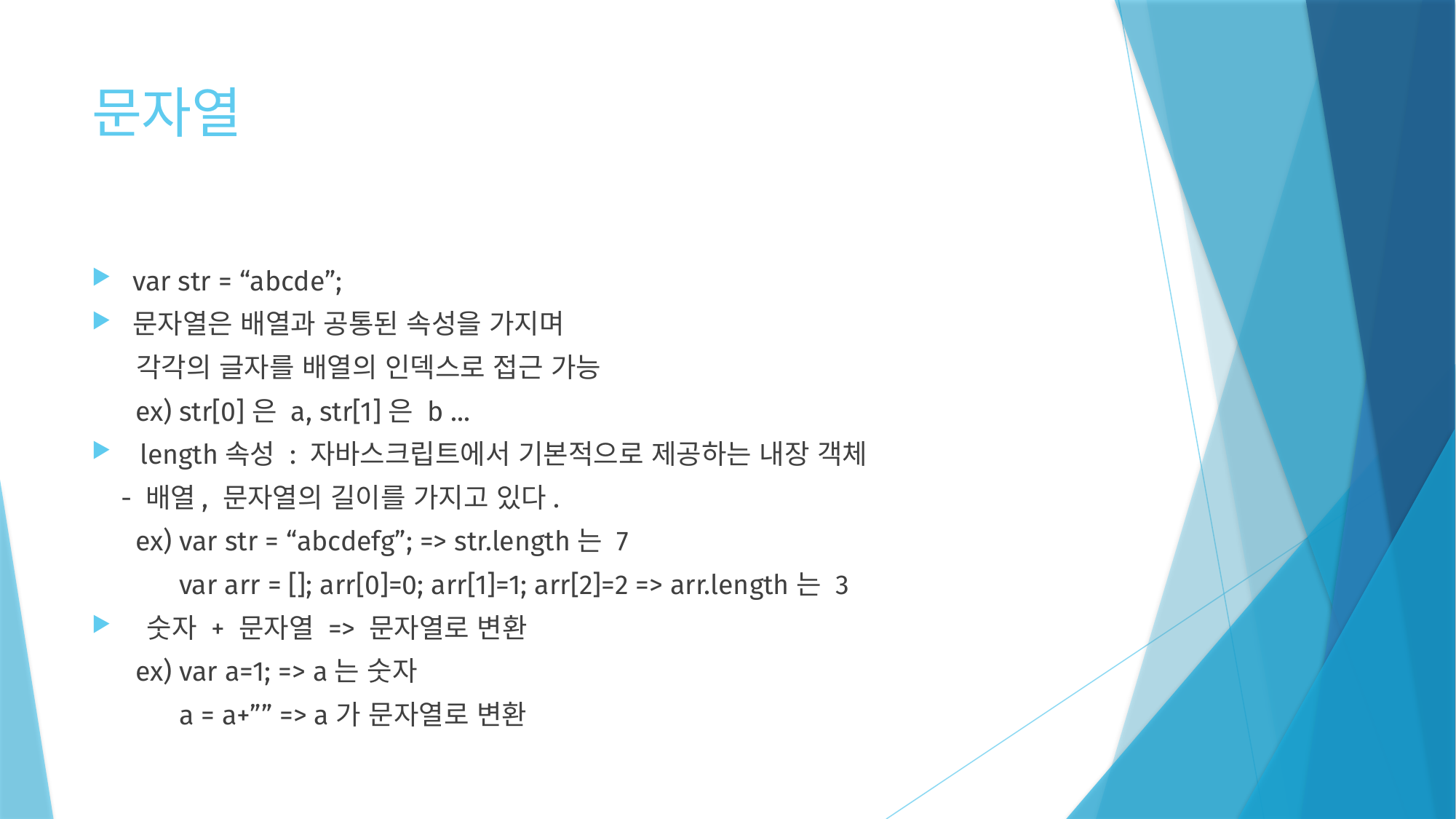

# 문자열
var str = “abcde”;
문자열은 배열과 공통된 속성을 가지며
     각각의 글자를 배열의 인덱스로 접근 가능
      ex) str[0]은 a, str[1]은 b ...
 length속성 : 자바스크립트에서 기본적으로 제공하는 내장 객체
    - 배열, 문자열의 길이를 가지고 있다.
      ex) var str = “abcdefg”; => str.length는 7
            var arr = []; arr[0]=0; arr[1]=1; arr[2]=2 => arr.length는 3
 숫자 + 문자열 => 문자열로 변환
      ex) var a=1; => a는 숫자
            a = a+”” => a가 문자열로 변환